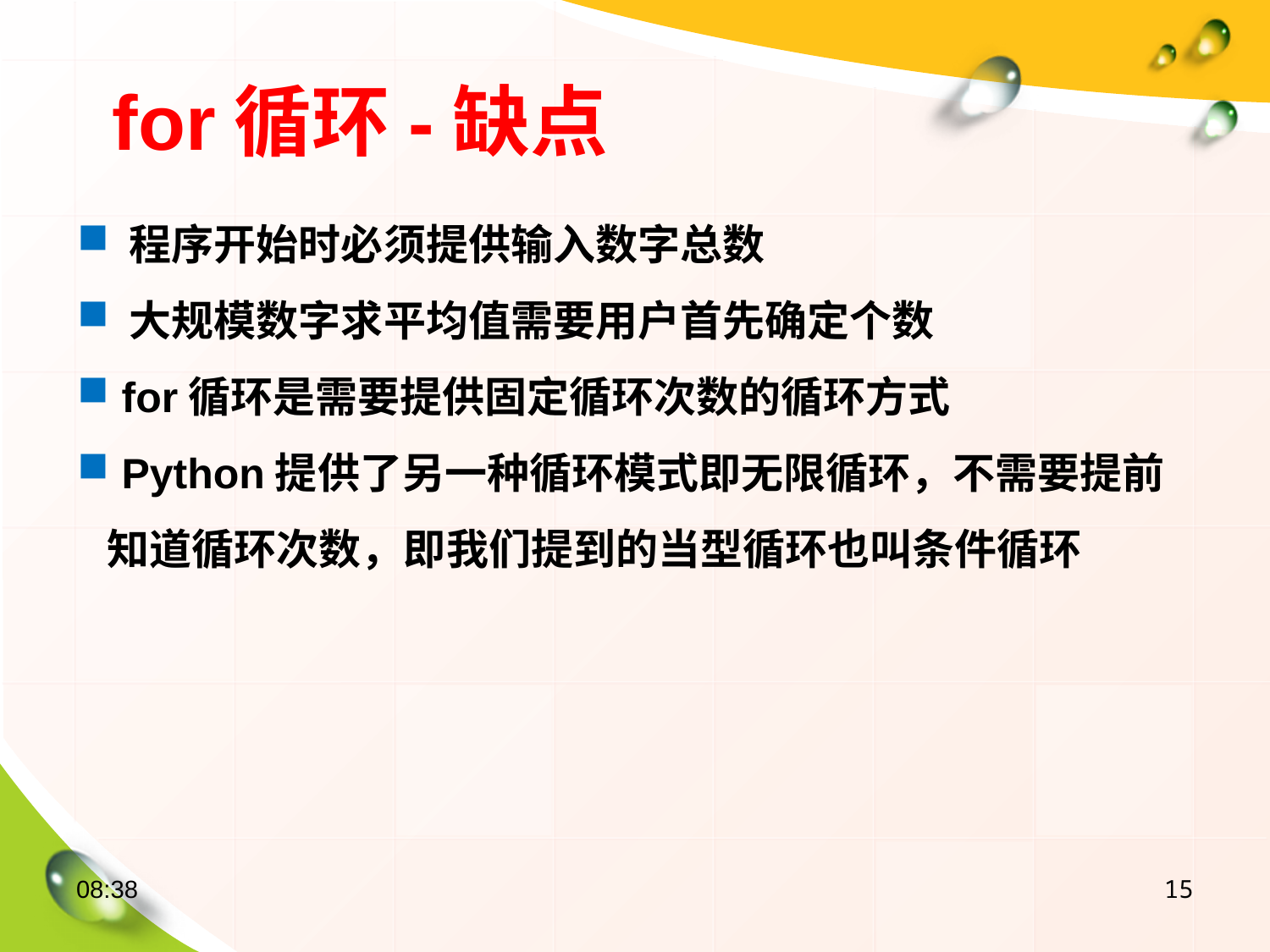

for循环-缺点
 程序开始时必须提供输入数字总数
 大规模数字求平均值需要用户首先确定个数
 for循环是需要提供固定循环次数的循环方式
 Python提供了另一种循环模式即无限循环，不需要提前知道循环次数，即我们提到的当型循环也叫条件循环

08:38
15